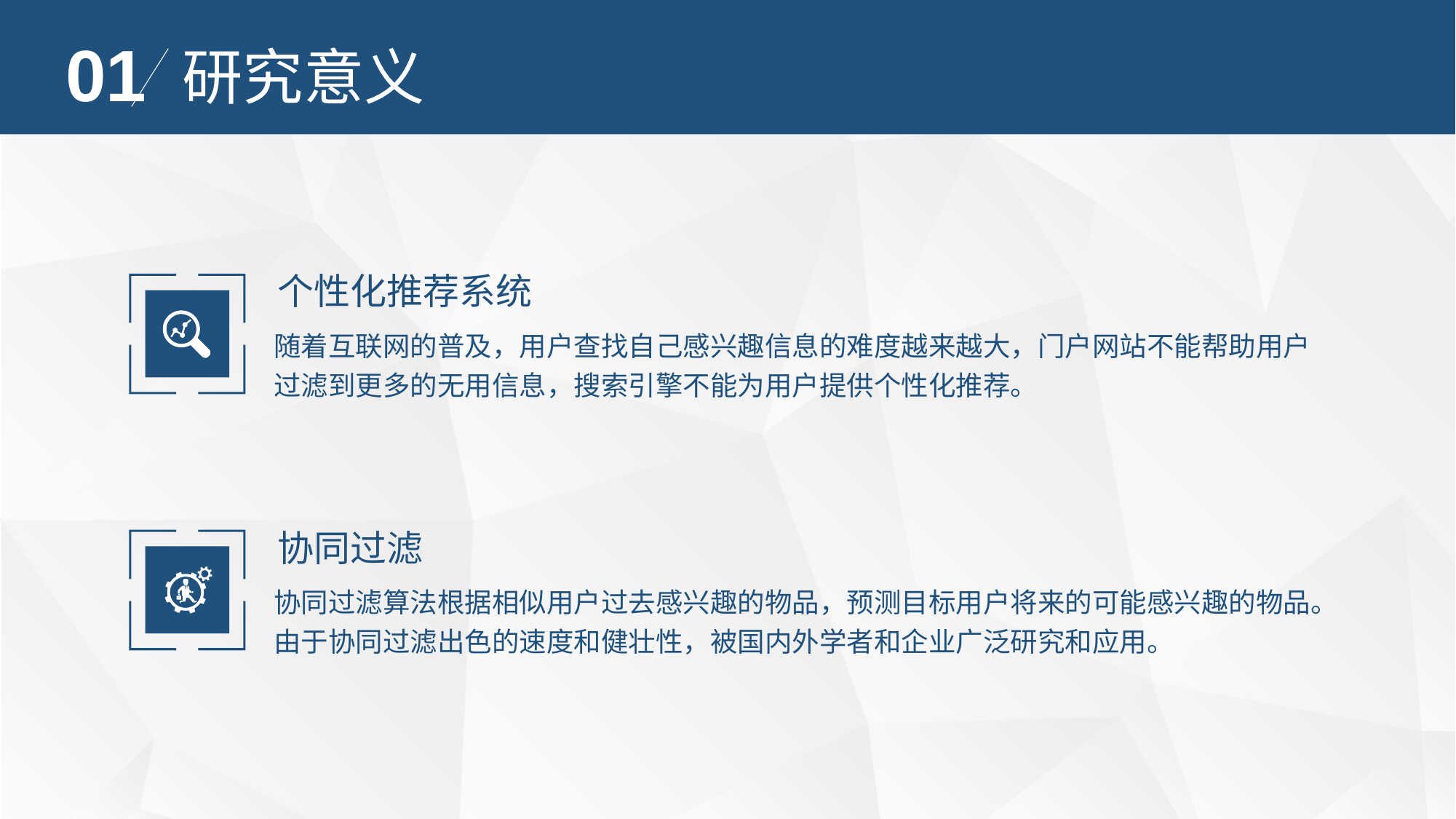

01
研究意义
个性化推荐系统

随着互联网的普及，用户查找自己感兴趣信息的难度越来越大，门户网站不能帮助用户
过滤到更多的无用信息，搜索引擎不能为用户提供个性化推荐。
协同过滤

协同过滤算法根据相似用户过去感兴趣的物品，预测目标用户将来的可能感兴趣的物品。由于协同过滤出色的速度和健壮性，被国内外学者和企业广泛研究和应用。